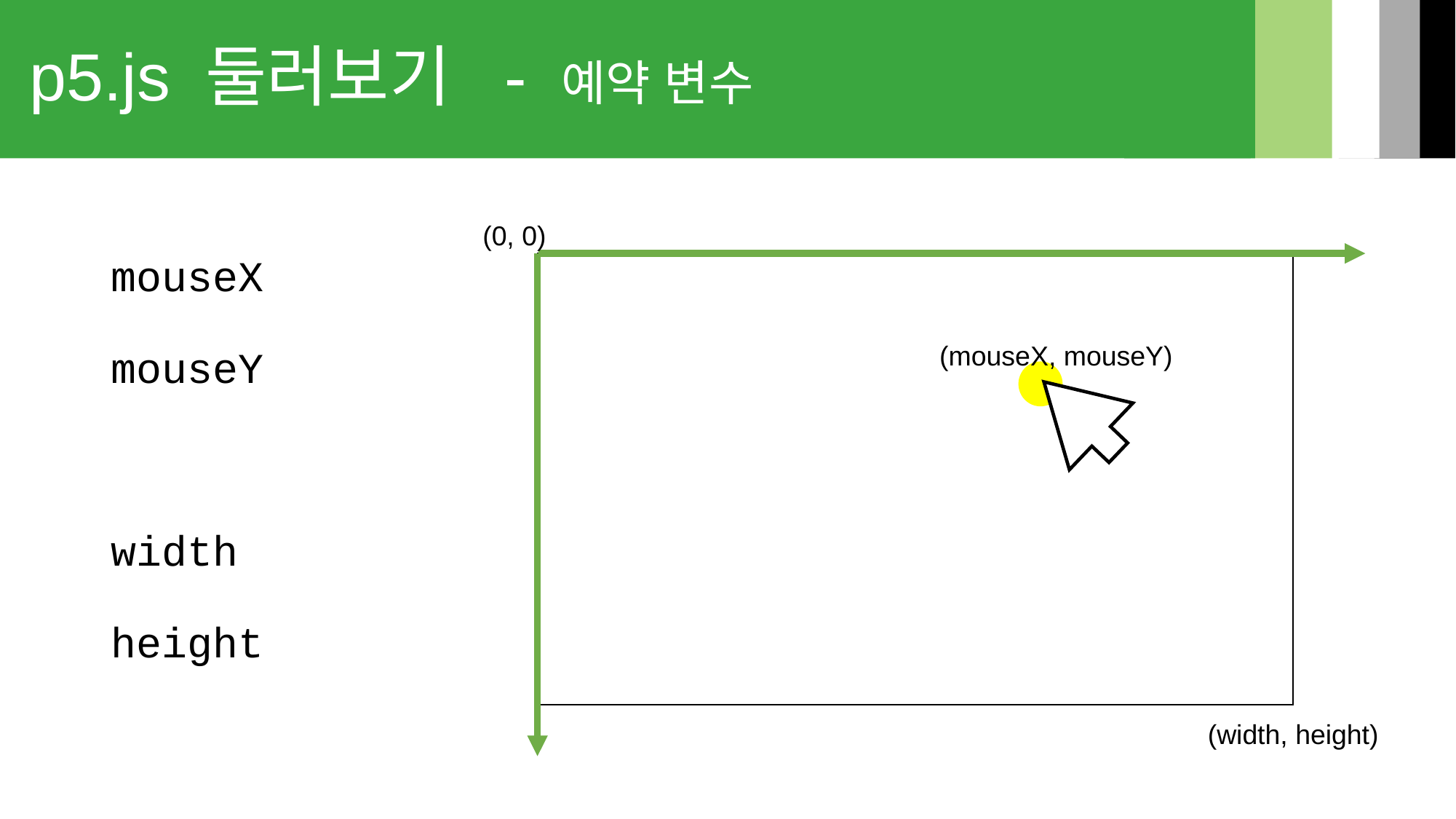

# p5.js 둘러보기  - 예약 변수
(0, 0)
mouseX
mouseY

width
height

(mouseX, mouseY)

(width, height)